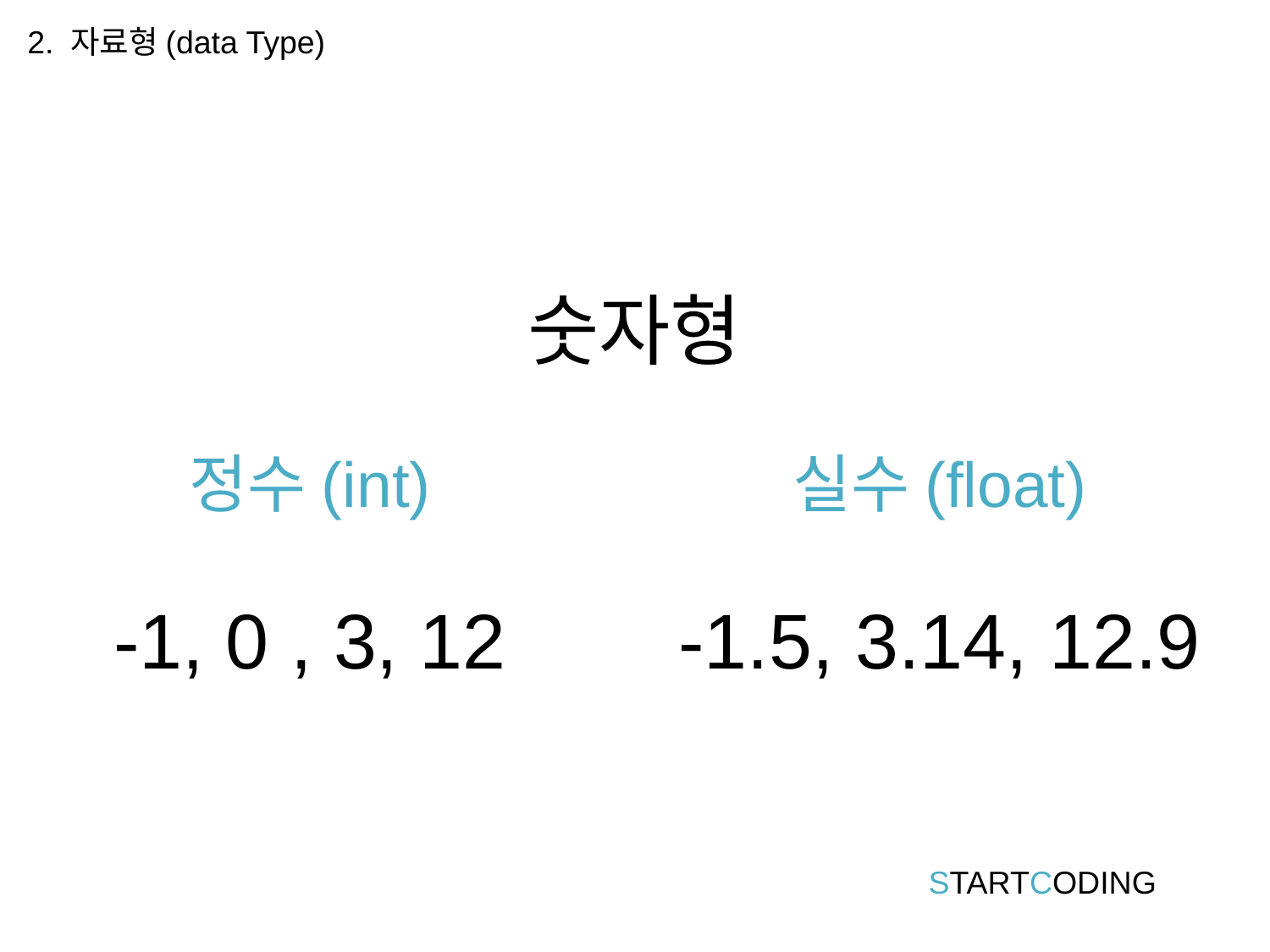

2. 자료형(data Type)
# 숫자형

정수(int)
실수(float)
-1, 0 , 3, 12
-1.5, 3.14, 12.9
STARTCODING